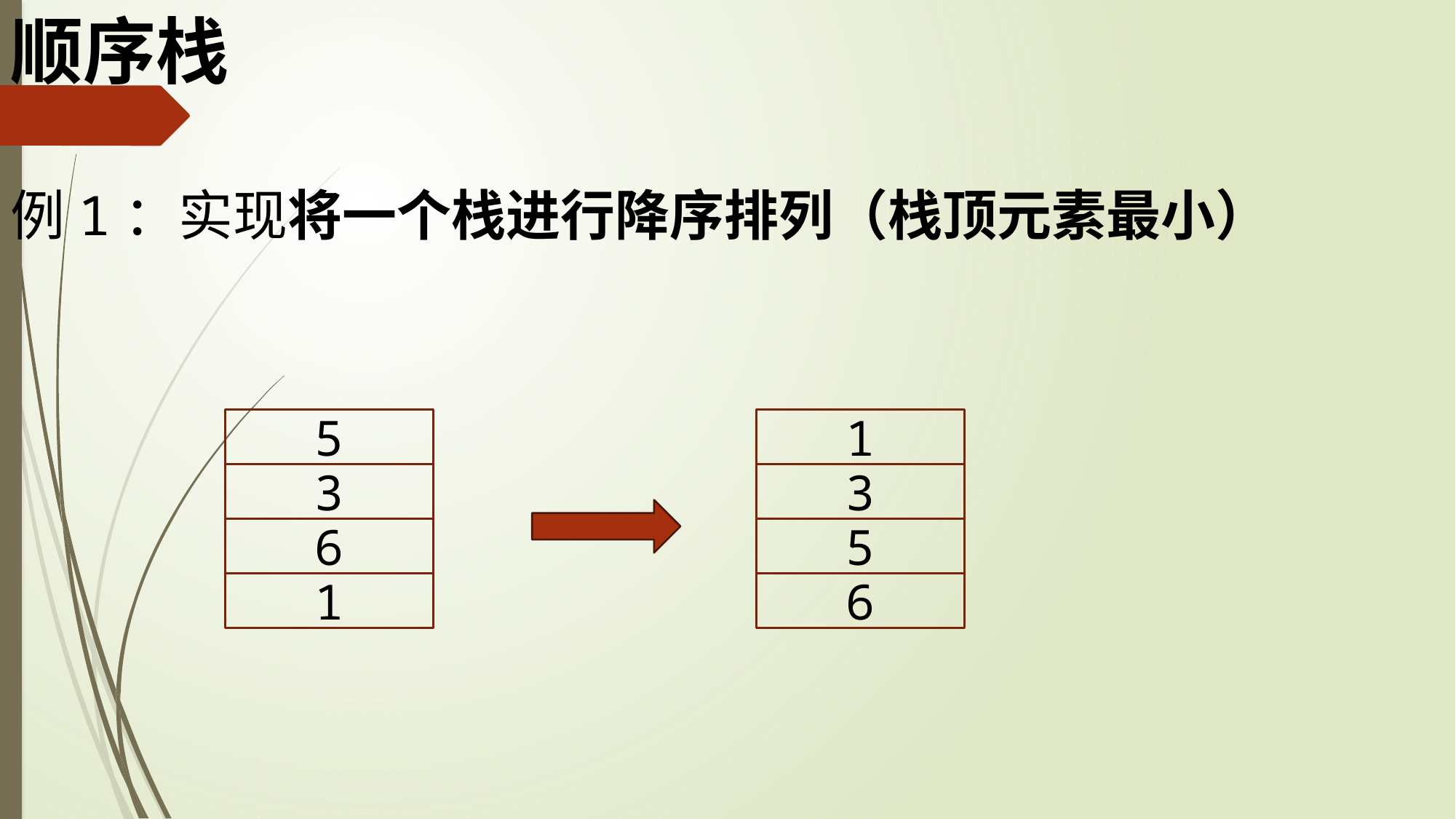

顺序栈
例1：实现将一个栈进行降序排列（栈顶元素最小）
5
1
3
3

6
5
1
6